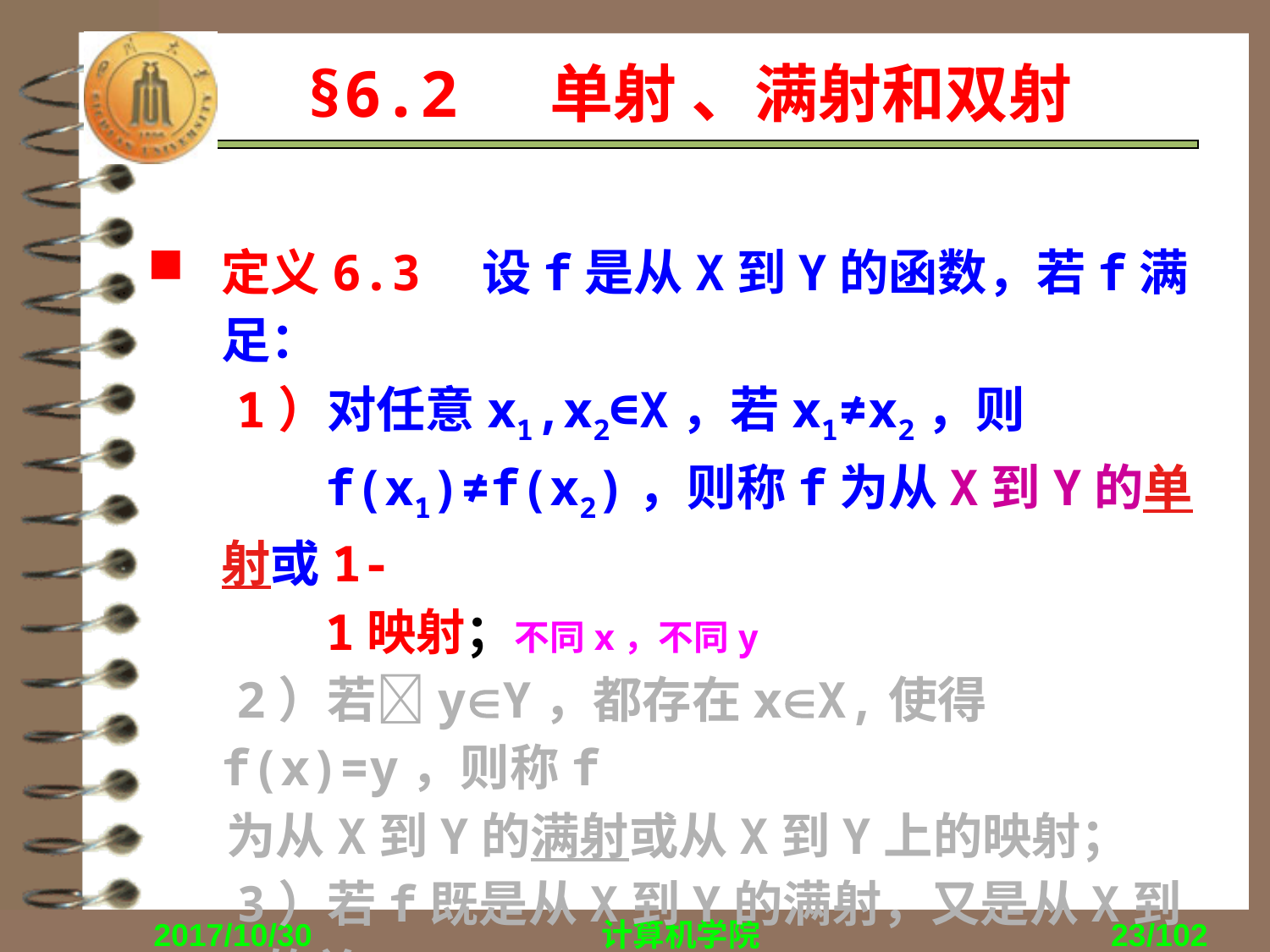

# §6.2  单射 、满射和双射
定义6.3　设f是从X到Y的函数，若f满足：
   1）对任意x1,x2∈X，若x1≠x2，则
      f(x1)≠f(x2)，则称f为从X到Y的单射或1-
      1映射；不同x，不同y
   2）若∀y∈Y，都存在x∈X,使得f(x)=y，则称f
      为从X到Y的满射或从X到Y上的映射；
   3）若f既是从X到Y的满射，又是从X到Y的单
      射，则称f为从X到Y的双射或一一对应的
      映射。
2017/10/30
计算机学院
23/102